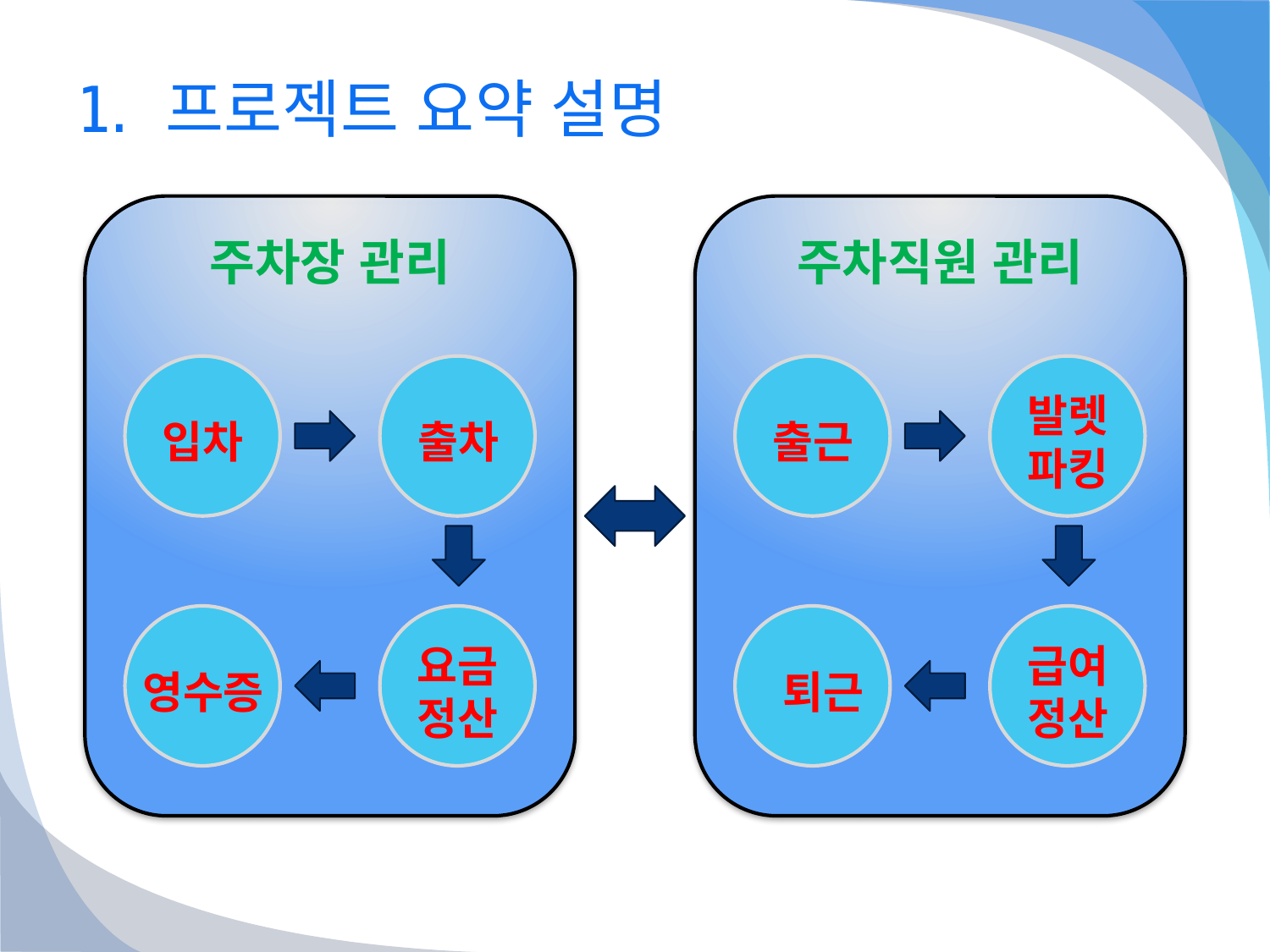

# 1. 프로젝트 요약 설명

주차장 관리
주차직원 관리

입차
출차
발렛파킹
출근

영수증
요금정산
  퇴근
급여정산